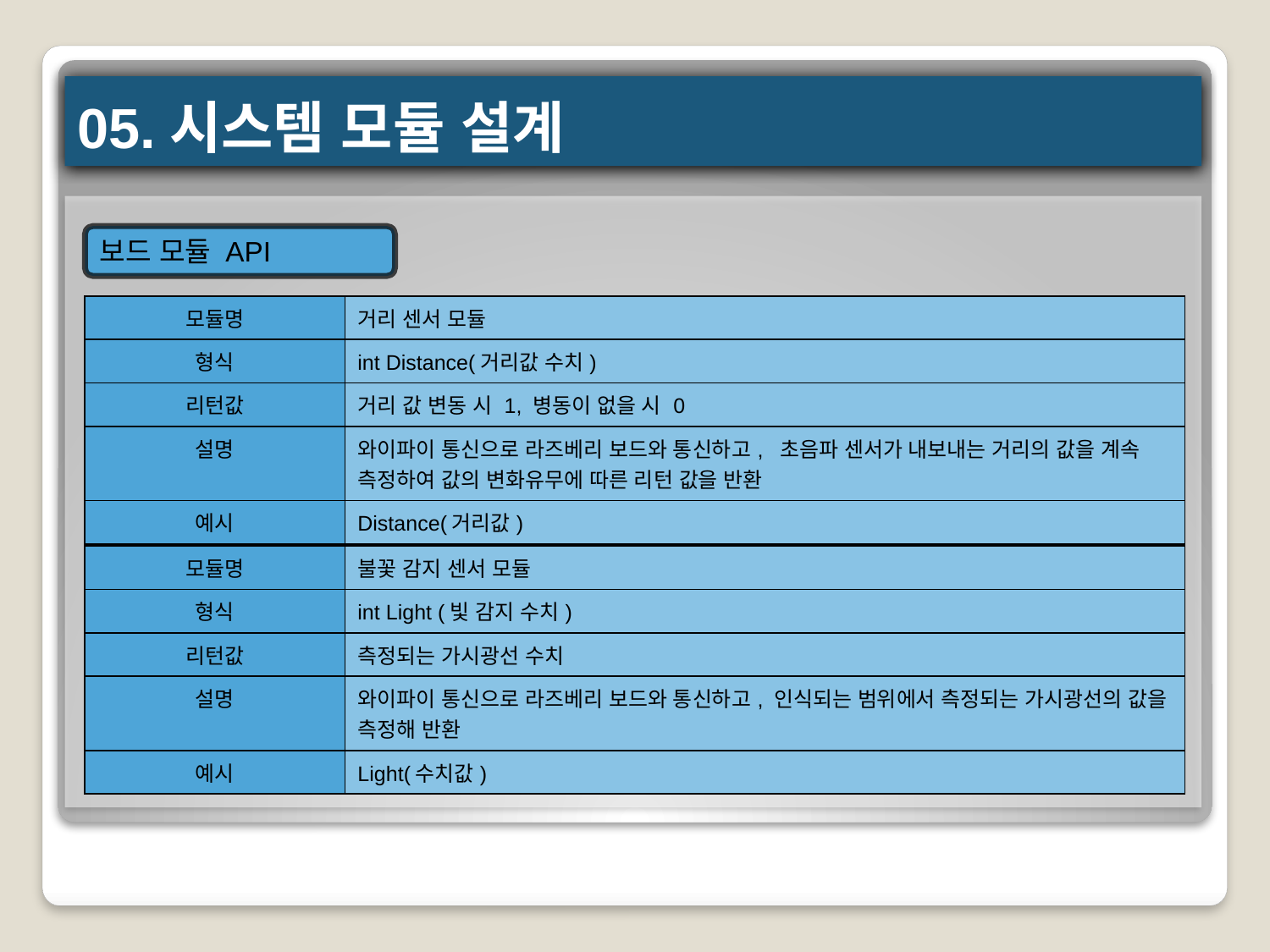

# 05.시스템 모듈 설계

보드 모듈 API
| 모듈명 | 거리 센서 모듈 |
| --- | --- |
| 형식 | int Distance(거리값 수치) |
| 리턴값 | 거리 값 변동 시 1, 병동이 없을 시 0 |
| 설명 | 와이파이 통신으로 라즈베리 보드와 통신하고, 초음파 센서가 내보내는 거리의 값을 계속 측정하여 값의 변화유무에 따른 리턴 값을 반환 |
| 예시 | Distance(거리값) |
| 모듈명 | 불꽃 감지 센서 모듈 |
| --- | --- |
| 형식 | int Light (빛 감지 수치) |
| 리턴값 | 측정되는 가시광선 수치 |
| 설명 | 와이파이 통신으로 라즈베리 보드와 통신하고, 인식되는 범위에서 측정되는 가시광선의 값을 측정해 반환 |
| 예시 | Light(수치값) |